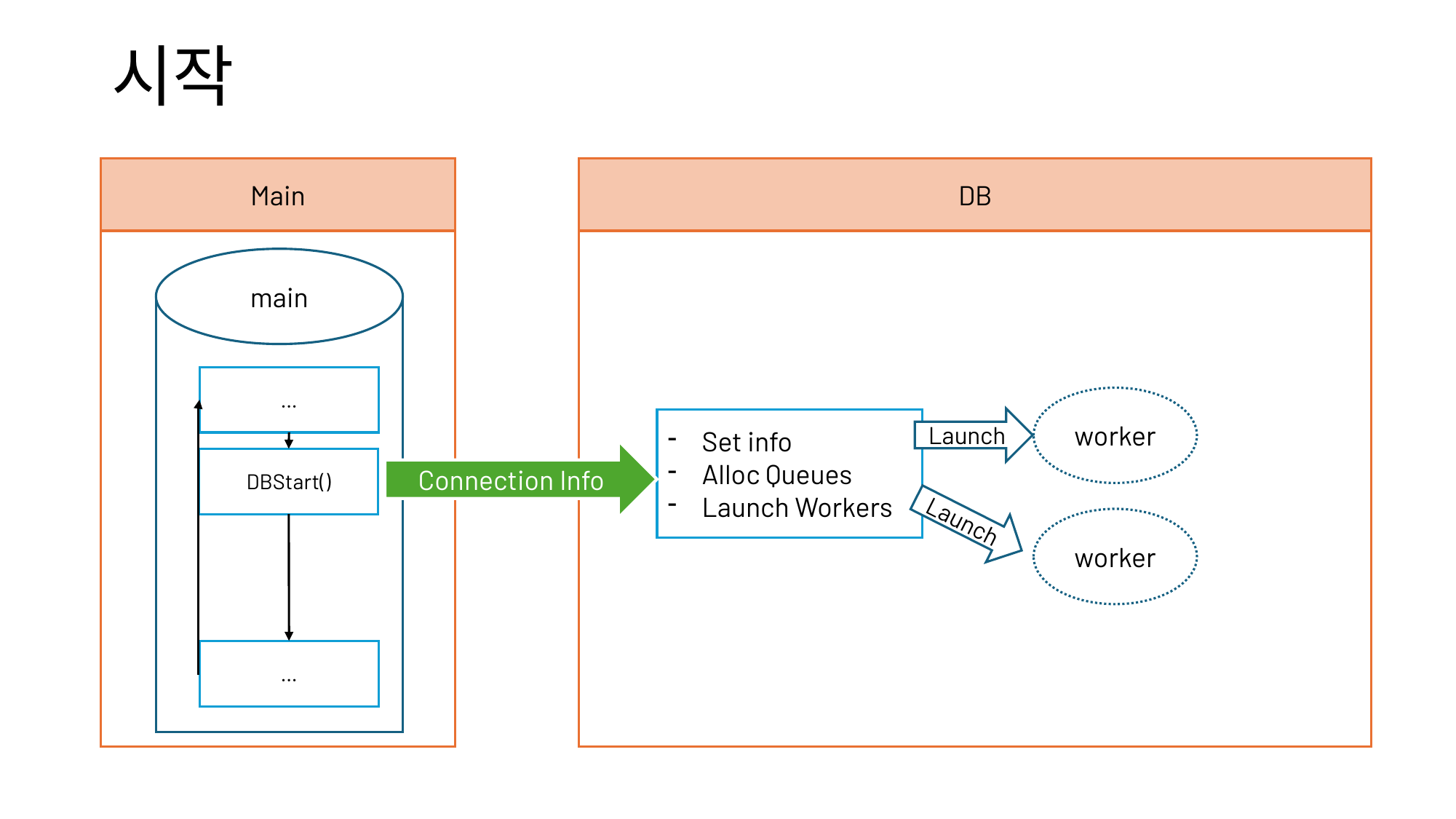

# 시작

Main
DB
main

…
worker
Launch
Set info
Alloc Queues
Launch Workers
Connection Info
DBStart()
Launch
worker
…